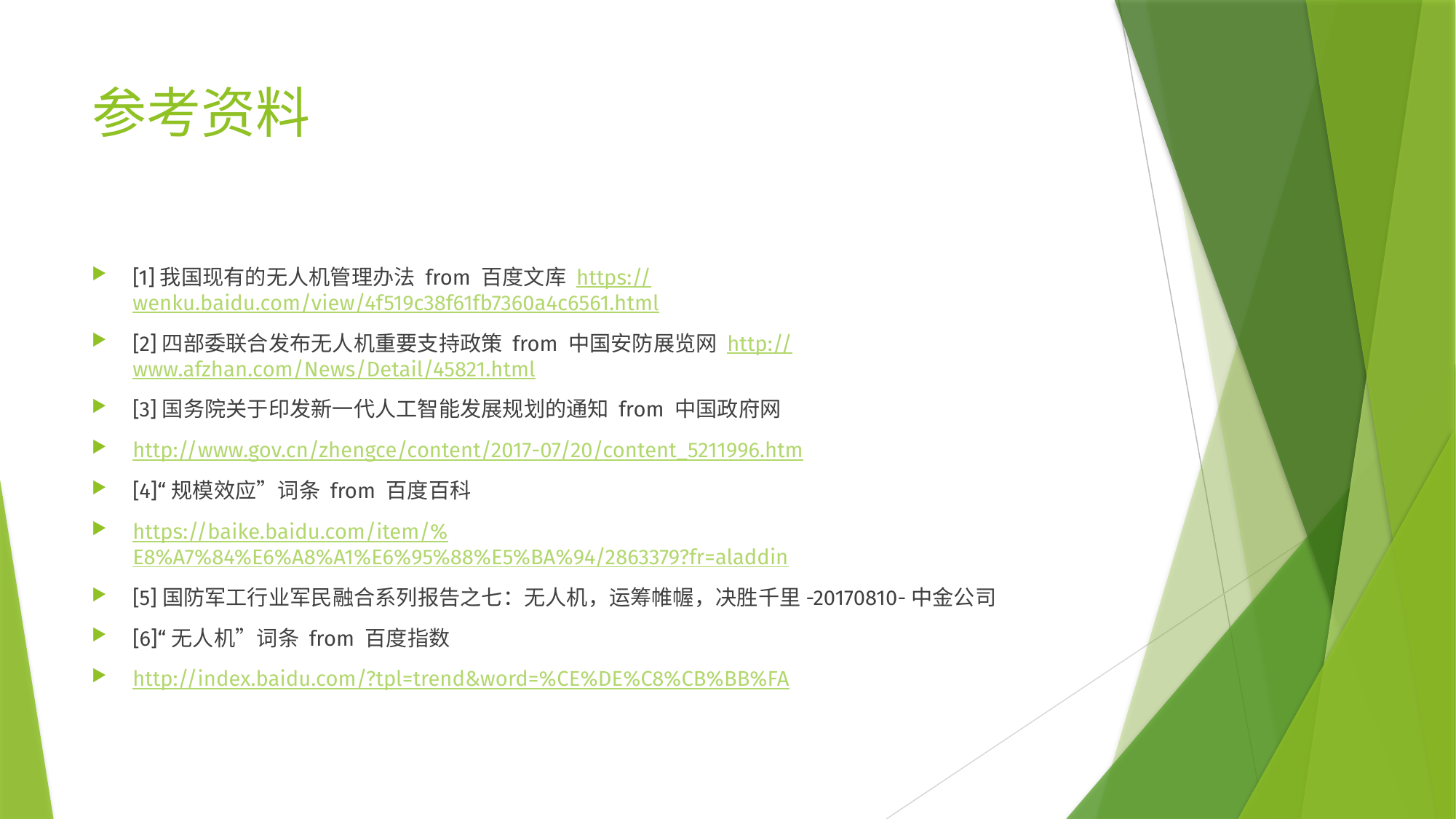

# 参考资料
[1]我国现有的无人机管理办法 from 百度文库 https://wenku.baidu.com/view/4f519c38f61fb7360a4c6561.html
[2]四部委联合发布无人机重要支持政策 from 中国安防展览网 http://www.afzhan.com/News/Detail/45821.html
[3]国务院关于印发新一代人工智能发展规划的通知 from 中国政府网
http://www.gov.cn/zhengce/content/2017-07/20/content_5211996.htm
[4]“规模效应”词条 from 百度百科
https://baike.baidu.com/item/%E8%A7%84%E6%A8%A1%E6%95%88%E5%BA%94/2863379?fr=aladdin
[5]国防军工行业军民融合系列报告之七：无人机，运筹帷幄，决胜千里-20170810-中金公司
[6]“无人机”词条 from 百度指数
http://index.baidu.com/?tpl=trend&word=%CE%DE%C8%CB%BB%FA